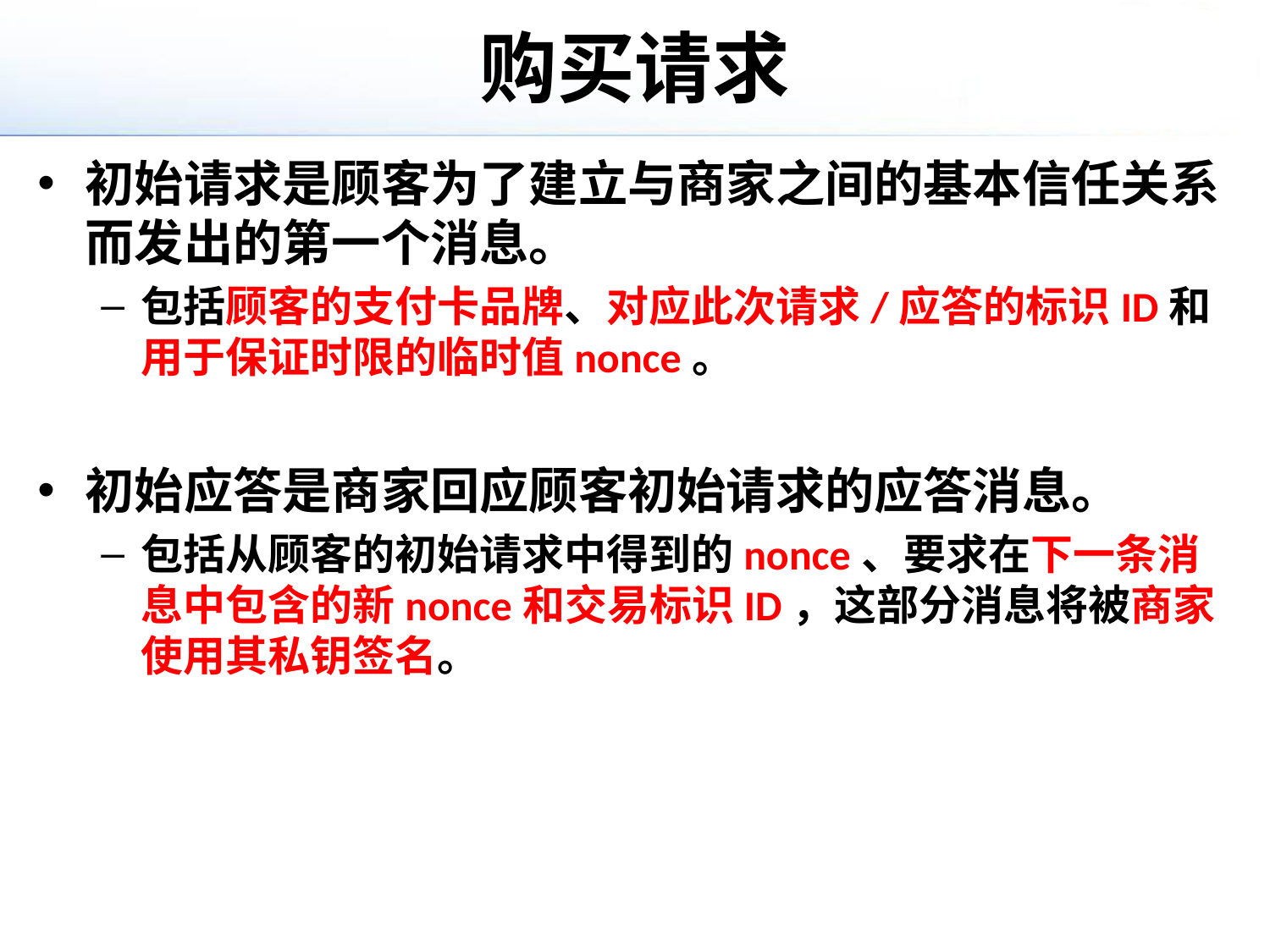

# 购买请求
初始请求是顾客为了建立与商家之间的基本信任关系而发出的第一个消息。
包括顾客的支付卡品牌、对应此次请求/应答的标识ID和用于保证时限的临时值nonce。

初始应答是商家回应顾客初始请求的应答消息。
包括从顾客的初始请求中得到的nonce、要求在下一条消息中包含的新nonce和交易标识ID，这部分消息将被商家使用其私钥签名。